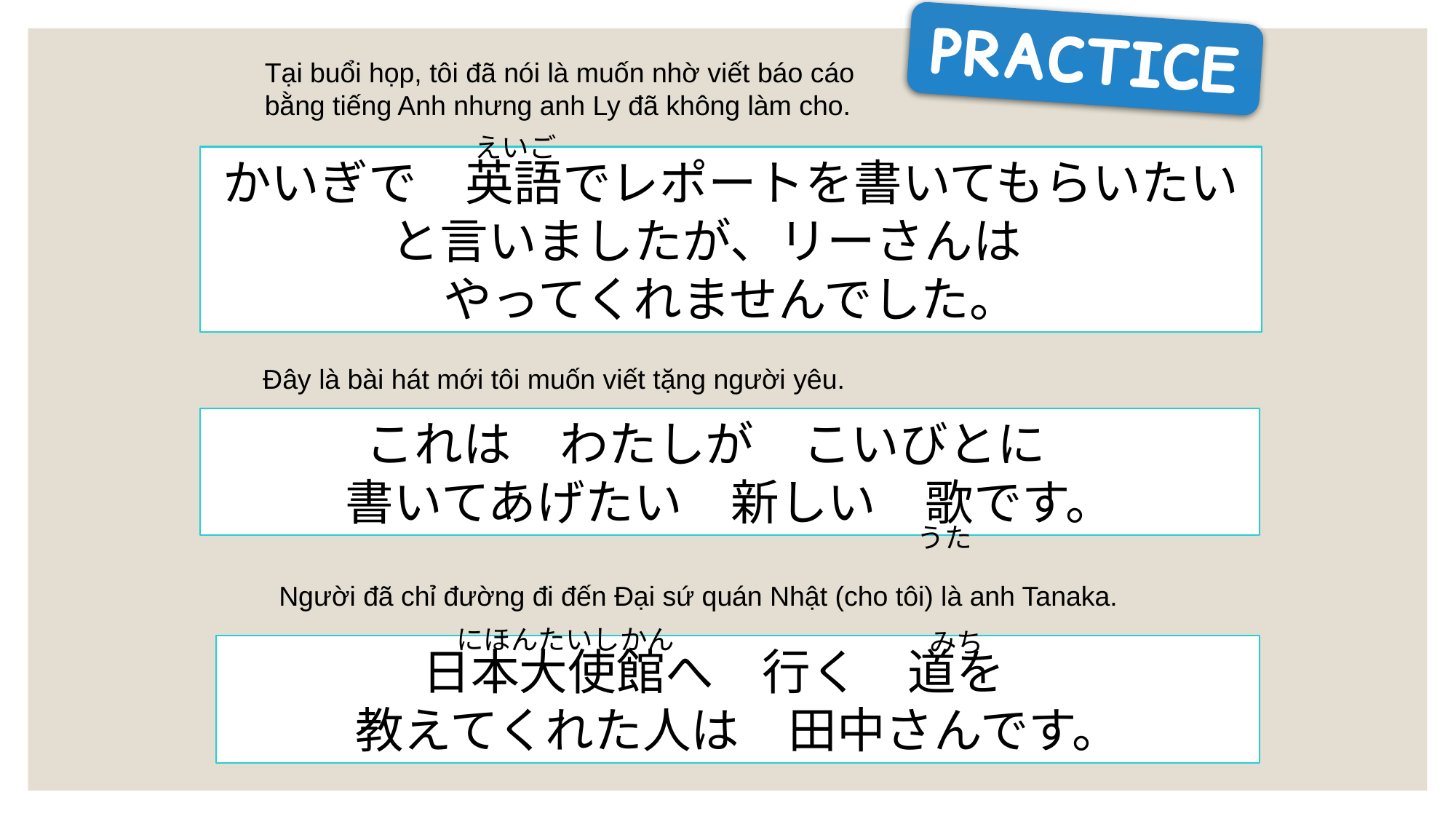

PRACTICE
Tại buổi họp, tôi đã nói là muốn nhờ viết báo cáo
bằng tiếng Anh nhưng anh Ly đã không làm cho.
えいご
かいぎで　英語でレポートを書いてもらいたいと言いましたが、リーさんは
やってくれませんでした。
Đây là bài hát mới tôi muốn viết tặng người yêu.
これは　わたしが　こいびとに
書いてあげたい　新しい　歌です。
うた
Người đã chỉ đường đi đến Đại sứ quán Nhật (cho tôi) là anh Tanaka.
にほんたいしかん
みち
日本大使館へ　行く　道を
教えてくれた人は　田中さんです。